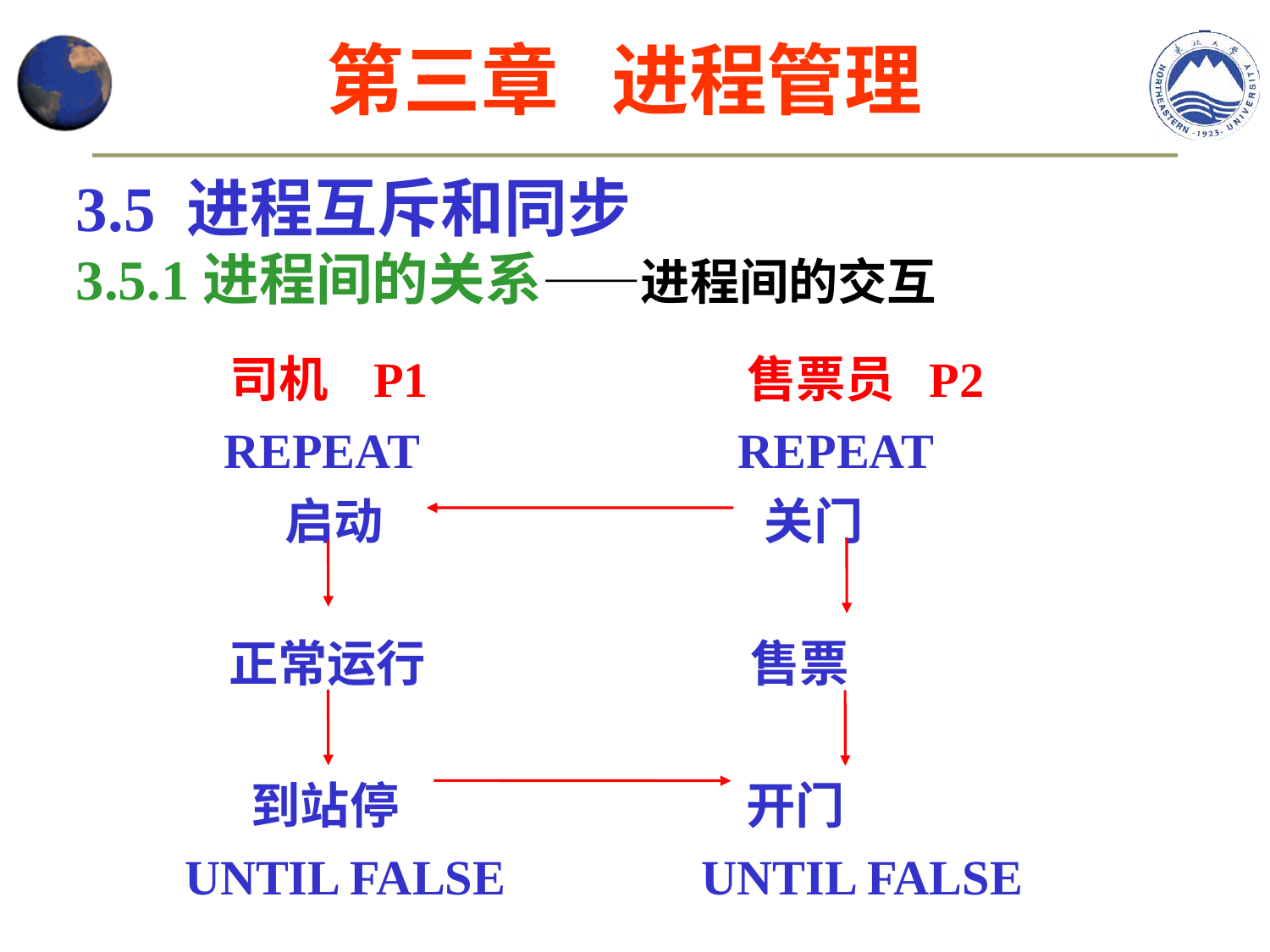

第三章   进程管理
3.5 进程互斥和同步
3.5.1进程间的关系——进程间的交互
# 司机   P1                         售票员  P2 REPEAT                          REPEAT 启动                                  关门 正常运行                             售票 到站停                               开门 UNTIL FALSE                UNTIL FALSE